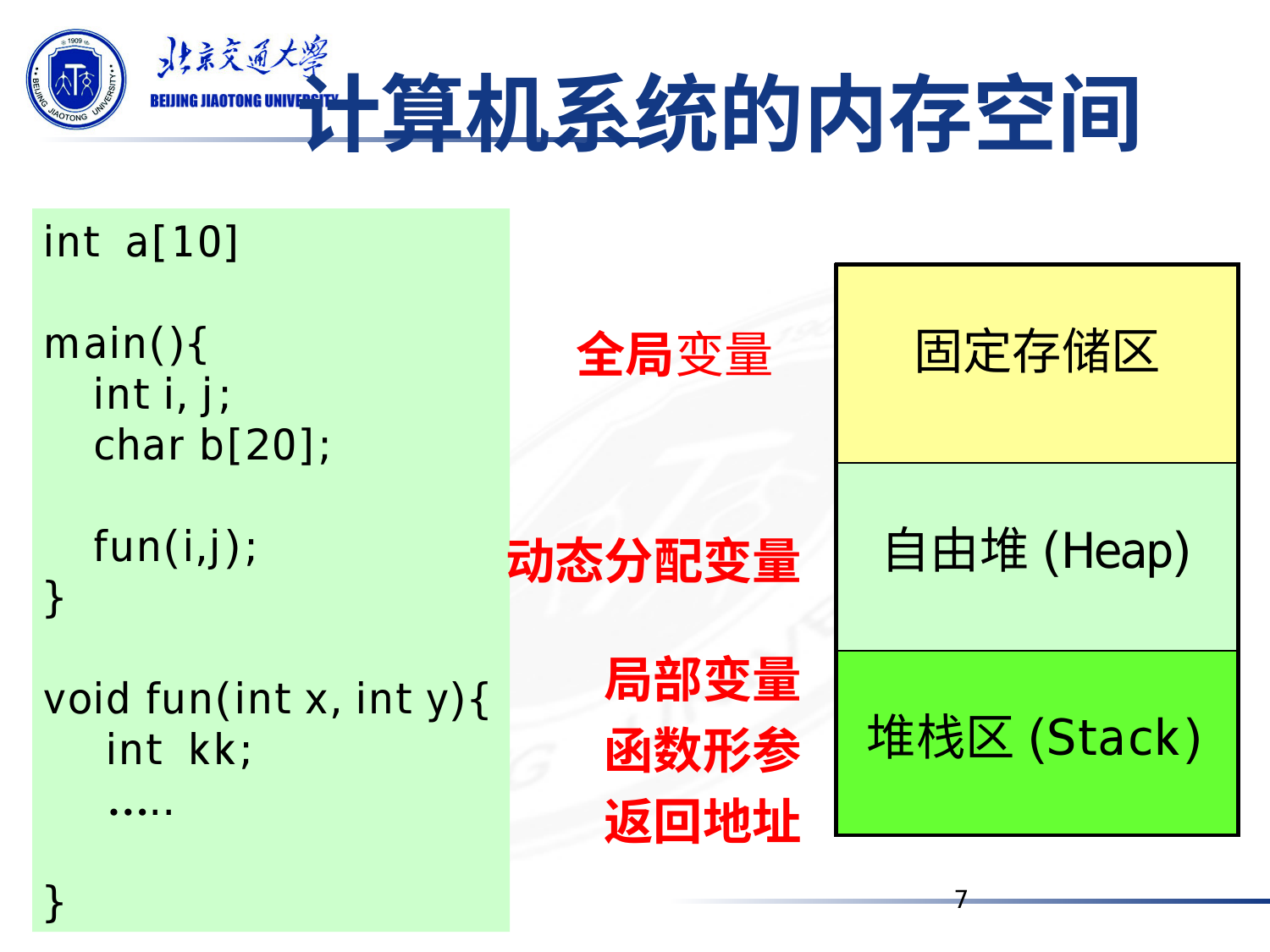

# 计算机系统的内存空间
int  a[10]

main(){
    int i, j;
    char b[20];

    fun(i,j);
}

void fun(int x, int y){
     int  kk;
     …..

}
| 固定存储区 |
| --- |
| 自由堆(Heap) |
| 堆栈区(Stack) |
全局变量
动态分配变量
局部变量
函数形参
返回地址
7